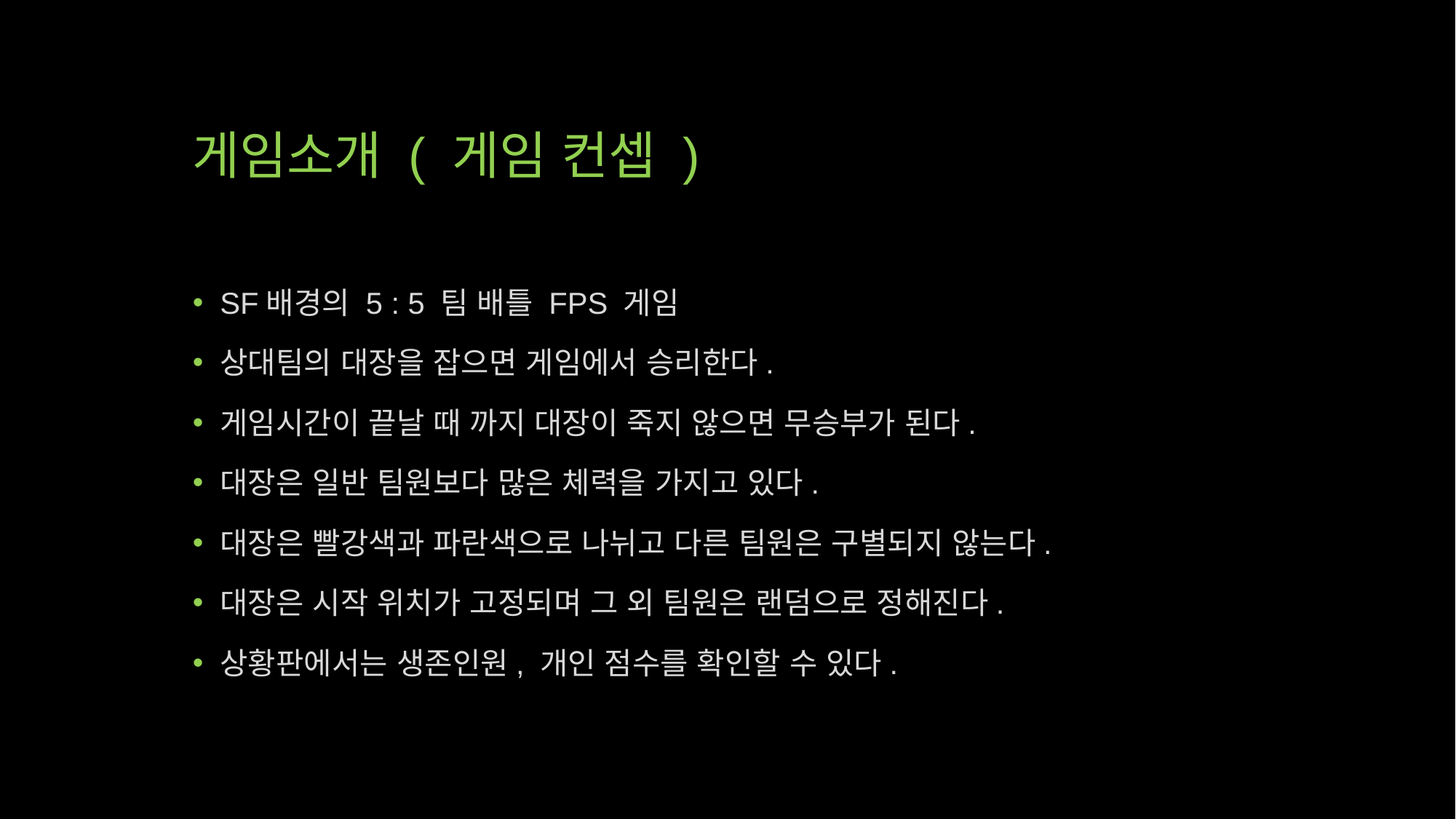

# 게임소개 ( 게임 컨셉 )

SF배경의 5 : 5 팀 배틀 FPS 게임
상대팀의 대장을 잡으면 게임에서 승리한다.
게임시간이 끝날 때 까지 대장이 죽지 않으면 무승부가 된다.
대장은 일반 팀원보다 많은 체력을 가지고 있다.
대장은 빨강색과 파란색으로 나뉘고 다른 팀원은 구별되지 않는다.
대장은 시작 위치가 고정되며 그 외 팀원은 랜덤으로 정해진다.
상황판에서는 생존인원, 개인 점수를 확인할 수 있다.